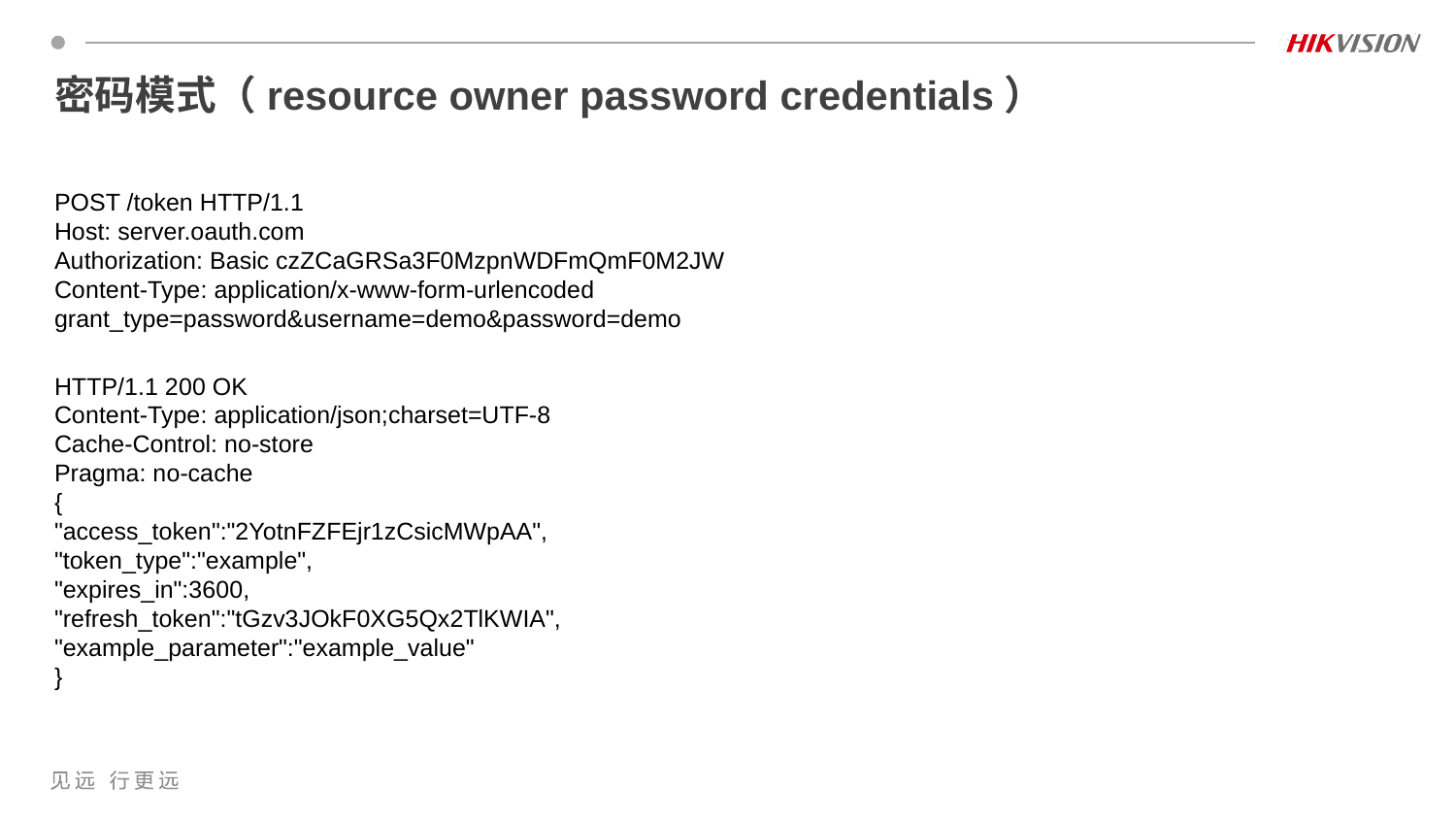

# 密码模式（resource owner password credentials）
POST /token HTTP/1.1
Host: server.oauth.com
Authorization: Basic czZCaGRSa3F0MzpnWDFmQmF0M2JW
Content-Type: application/x-www-form-urlencoded
grant_type=password&username=demo&password=demo
HTTP/1.1 200 OK
Content-Type: application/json;charset=UTF-8
Cache-Control: no-store
Pragma: no-cache
{
"access_token":"2YotnFZFEjr1zCsicMWpAA",
"token_type":"example",
"expires_in":3600,
"refresh_token":"tGzv3JOkF0XG5Qx2TlKWIA",
"example_parameter":"example_value"
}